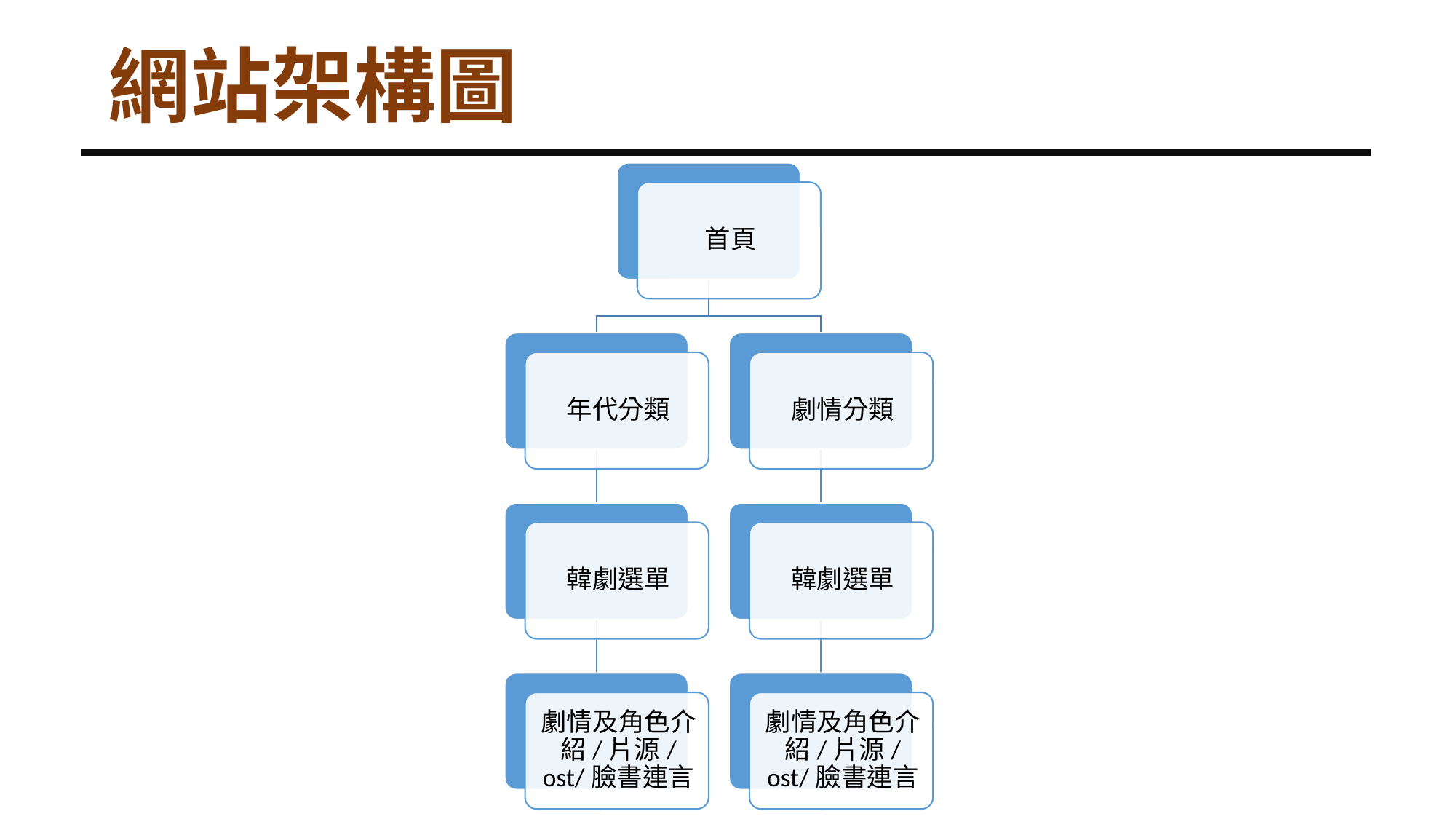

網站架構圖
首頁
年代分類
韓劇選單
劇情及角色介紹/片源/ost/臉書連言
劇情分類
韓劇選單
劇情及角色介紹/片源/ost/臉書連言